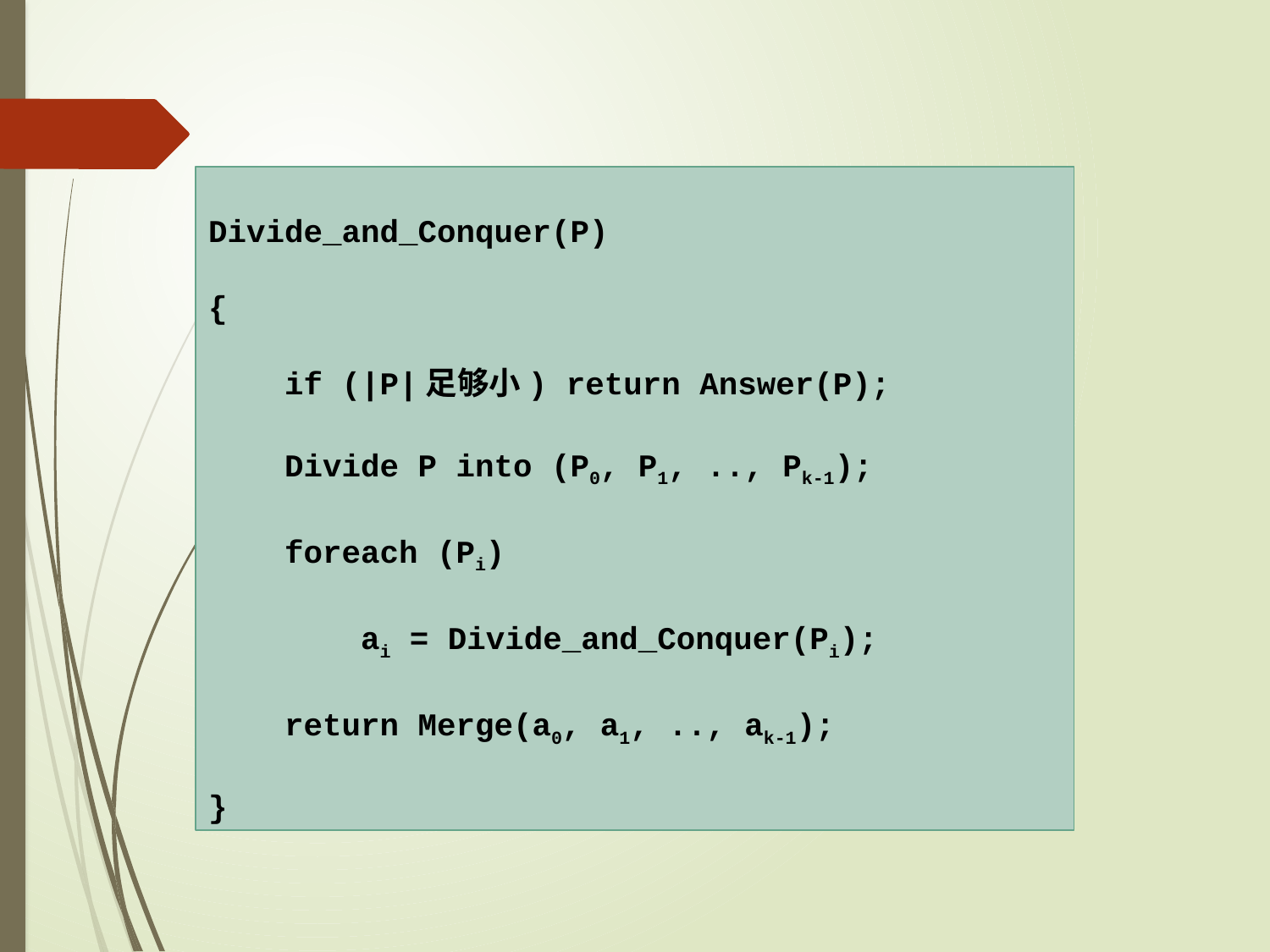

Divide_and_Conquer(P)
{
    if (|P|足够小) return Answer(P);
    Divide P into (P0, P1, .., Pk-1);
    foreach (Pi)
        ai = Divide_and_Conquer(Pi);
    return Merge(a0, a1, .., ak-1);
}